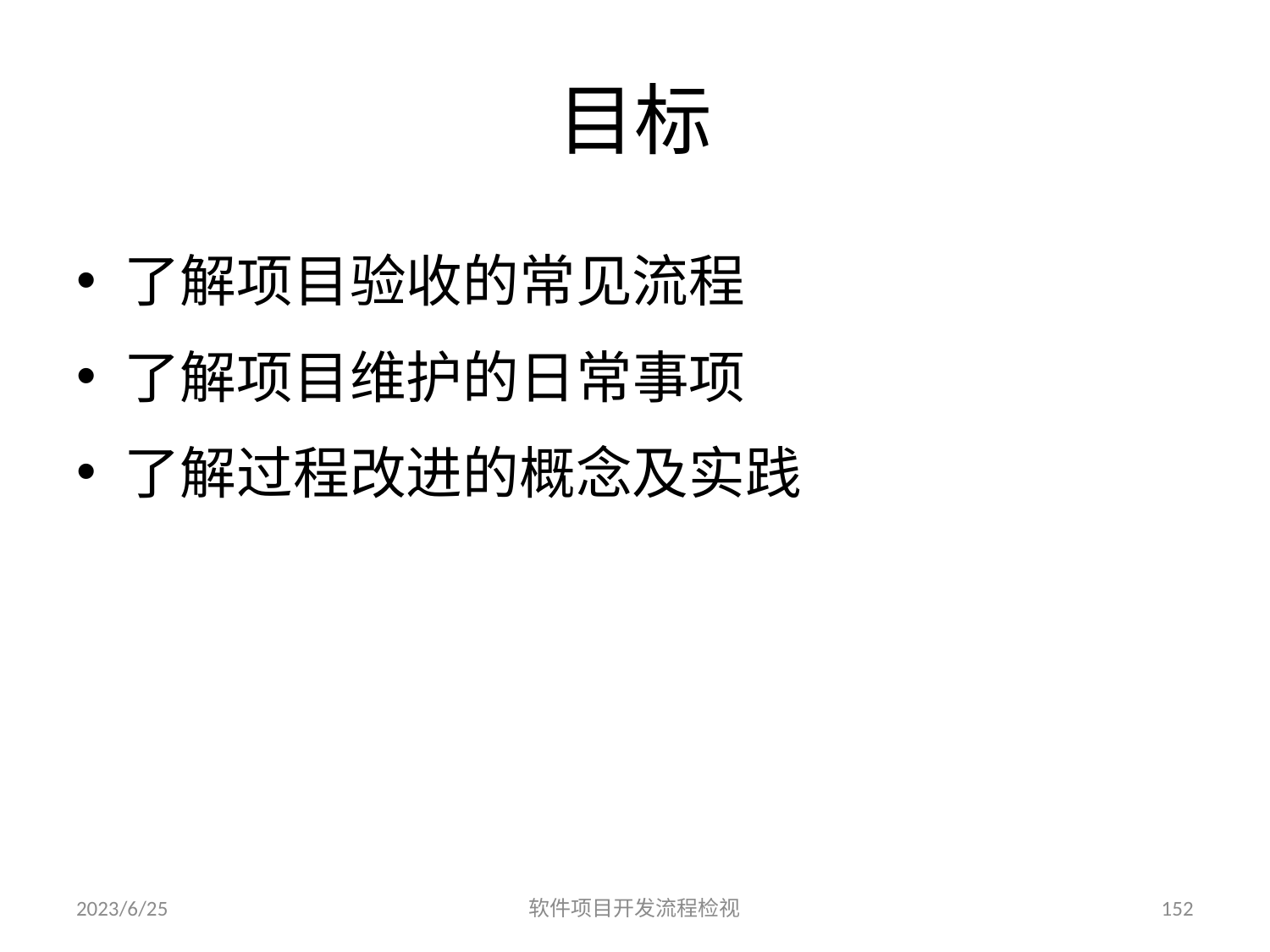

# 目标
了解项目验收的常见流程
了解项目维护的日常事项
了解过程改进的概念及实践
2023/6/25
软件项目开发流程检视
152